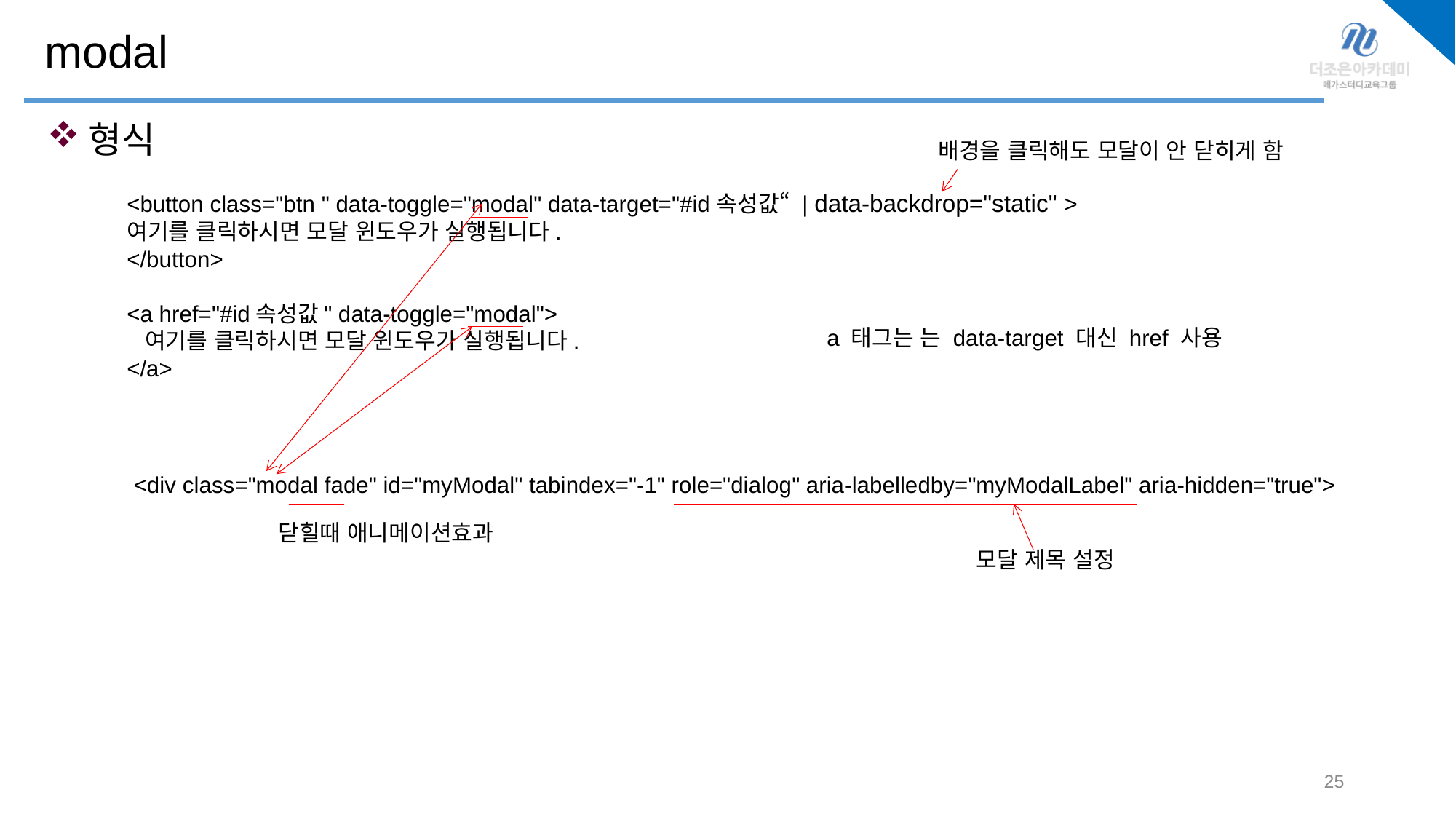

# modal
형식
배경을 클릭해도 모달이 안 닫히게 함
<button class="btn " data-toggle="modal" data-target="#id속성값“ | data-backdrop="static" >
여기를 클릭하시면 모달 윈도우가 실행됩니다.
</button>

<a href="#id속성값" data-toggle="modal">
  여기를 클릭하시면 모달 윈도우가 실행됩니다.
</a>

a 태그는 는 data-target 대신 href 사용
<div class="modal fade" id="myModal" tabindex="-1" role="dialog" aria-labelledby="myModalLabel" aria-hidden="true">
닫힐때 애니메이션효과
모달 제목 설정
25